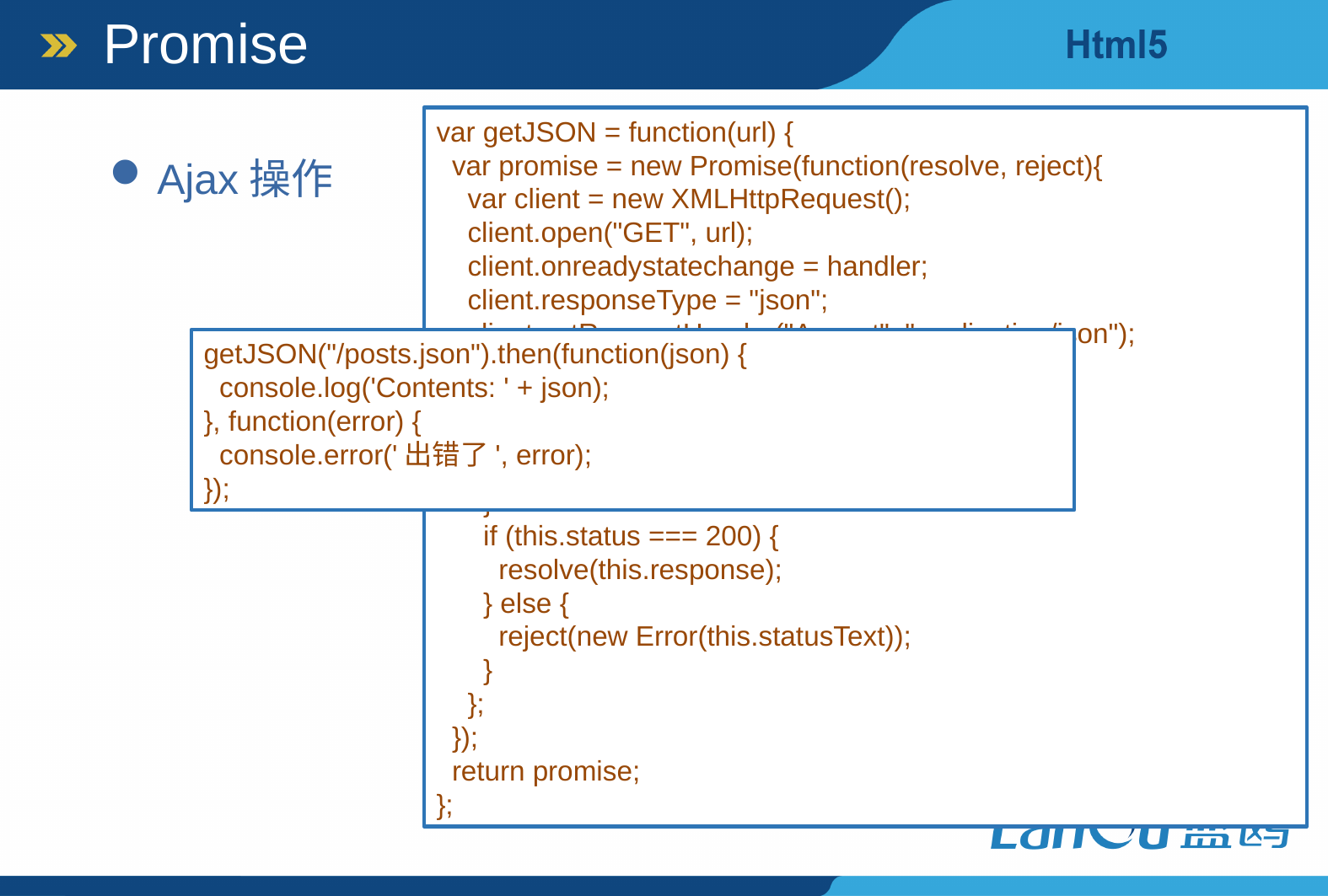

Promise
var getJSON = function(url) {
  var promise = new Promise(function(resolve, reject){
    var client = new XMLHttpRequest();
    client.open("GET", url);
    client.onreadystatechange = handler;
    client.responseType = "json";
    client.setRequestHeader("Accept", "application/json");
    client.send();
    function handler() {
      if (this.readyState !== 4) {
        return;
      }
      if (this.status === 200) {
        resolve(this.response);
      } else {
        reject(new Error(this.statusText));
      }
    };
  });
  return promise;
};
Ajax操作
getJSON("/posts.json").then(function(json) {
  console.log('Contents: ' + json);
}, function(error) {
  console.error('出错了', error);
});